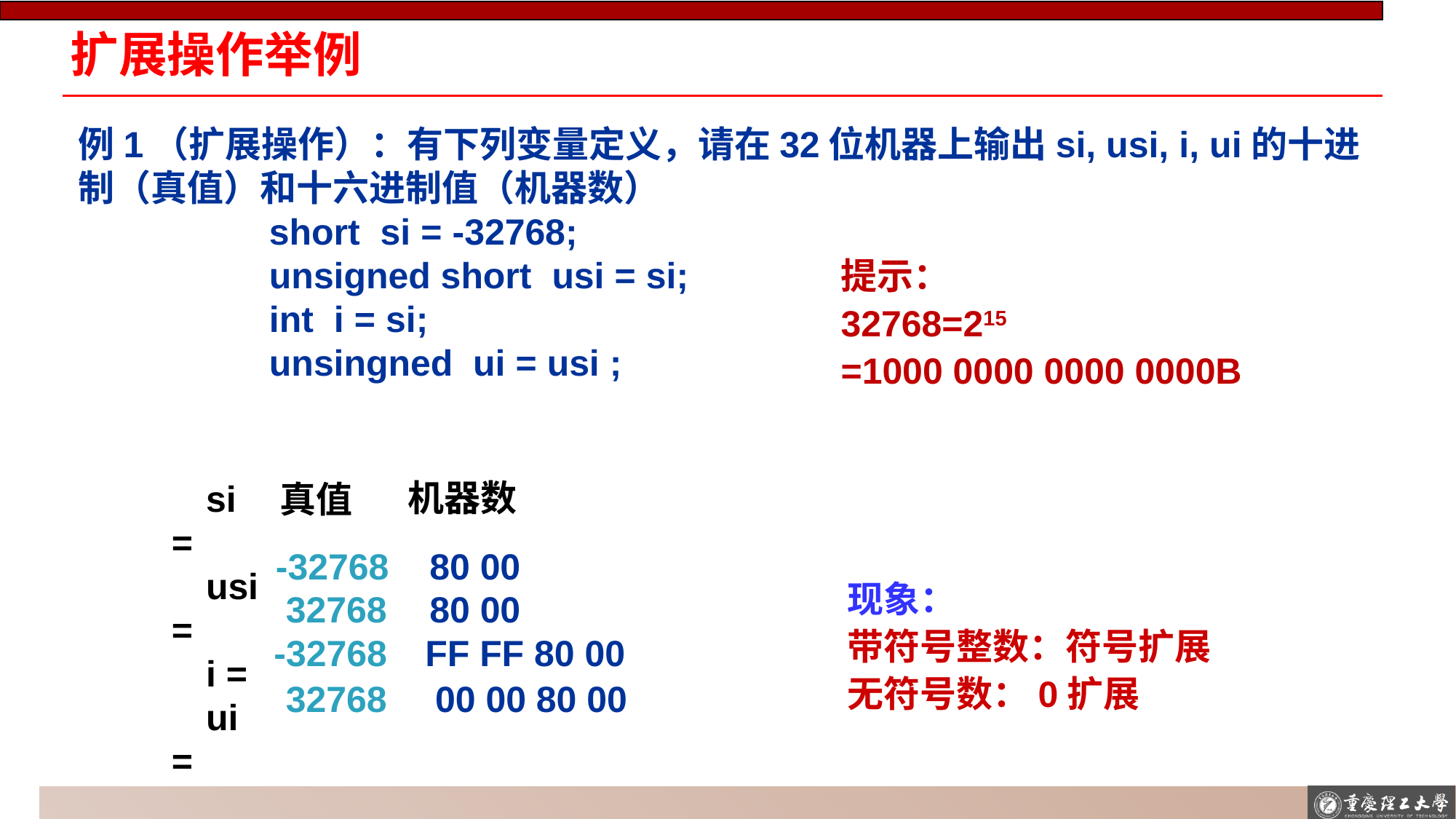

# 扩展操作举例
例1（扩展操作）：有下列变量定义，请在32位机器上输出si, usi, i, ui的十进制（真值）和十六进制值（机器数）
		short  si = -32768;
		unsigned short  usi = si;
		int  i = si;
		unsingned  ui = usi ;

提示：
32768=215
=1000 0000 0000 0000B
机器数
真值
si =
usi =
i =
ui =
-32768
80 00
现象：
带符号整数：符号扩展
无符号数：0扩展
32768
80 00
-32768
FF FF 80 00
32768
00 00 80 00